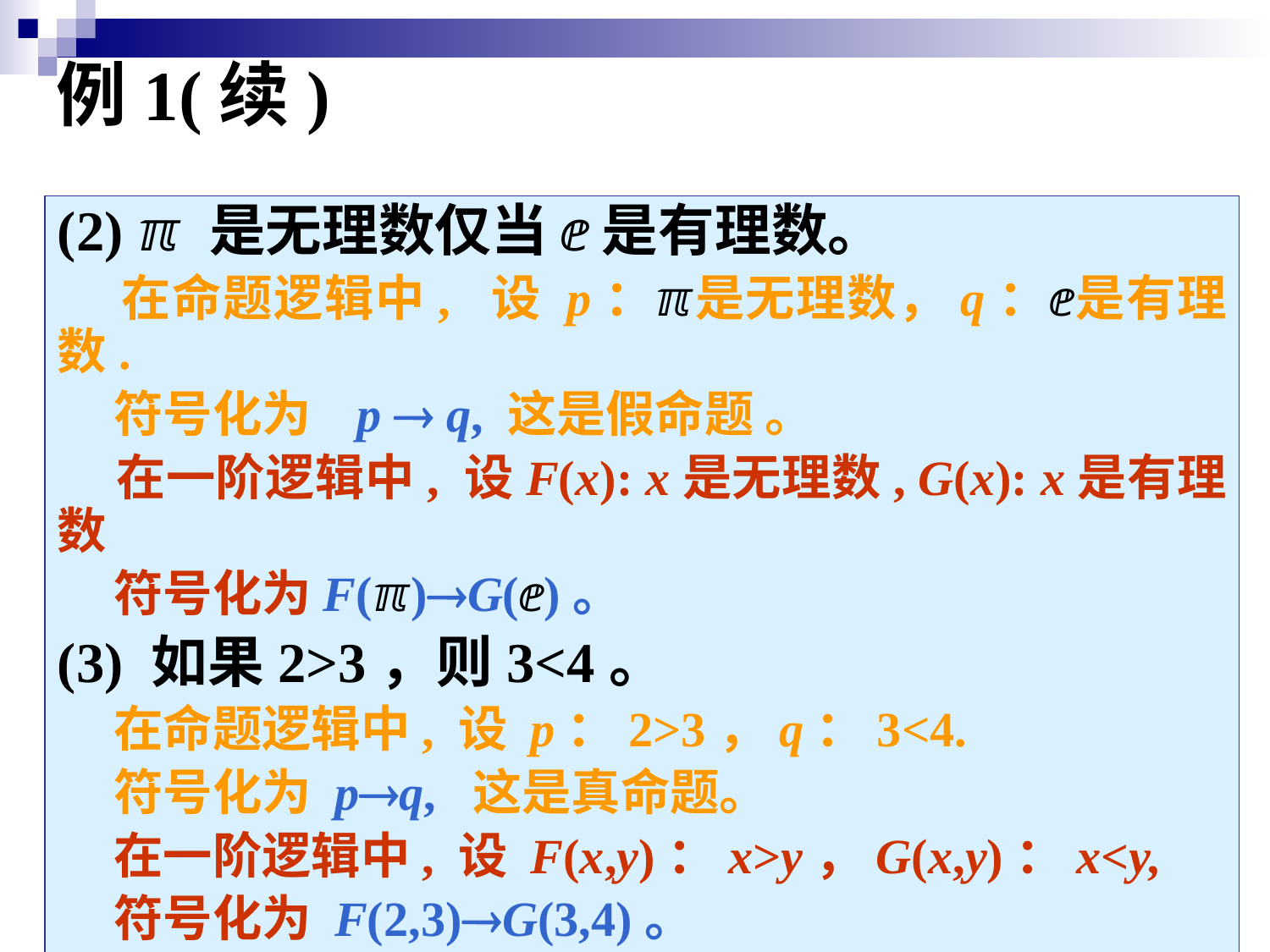

# 例1(续)
(2) ℼ 是无理数仅当 ⅇ 是有理数。
    在命题逻辑中,  设 p：ℼ是无理数，q：ⅇ是有理数.
    符号化为   p → q, 这是假命题 。
    在一阶逻辑中, 设F(x): x是无理数, G(x): x是有理数
    符号化为F(ℼ)→G(ⅇ)。
(3) 如果2>3，则3<4。
    在命题逻辑中, 设 p：2>3，q：3<4.
    符号化为 p→q,  这是真命题。
    在一阶逻辑中, 设 F(x,y)：x>y，G(x,y)：x<y,
    符号化为 F(2,3)→G(3,4)。
13